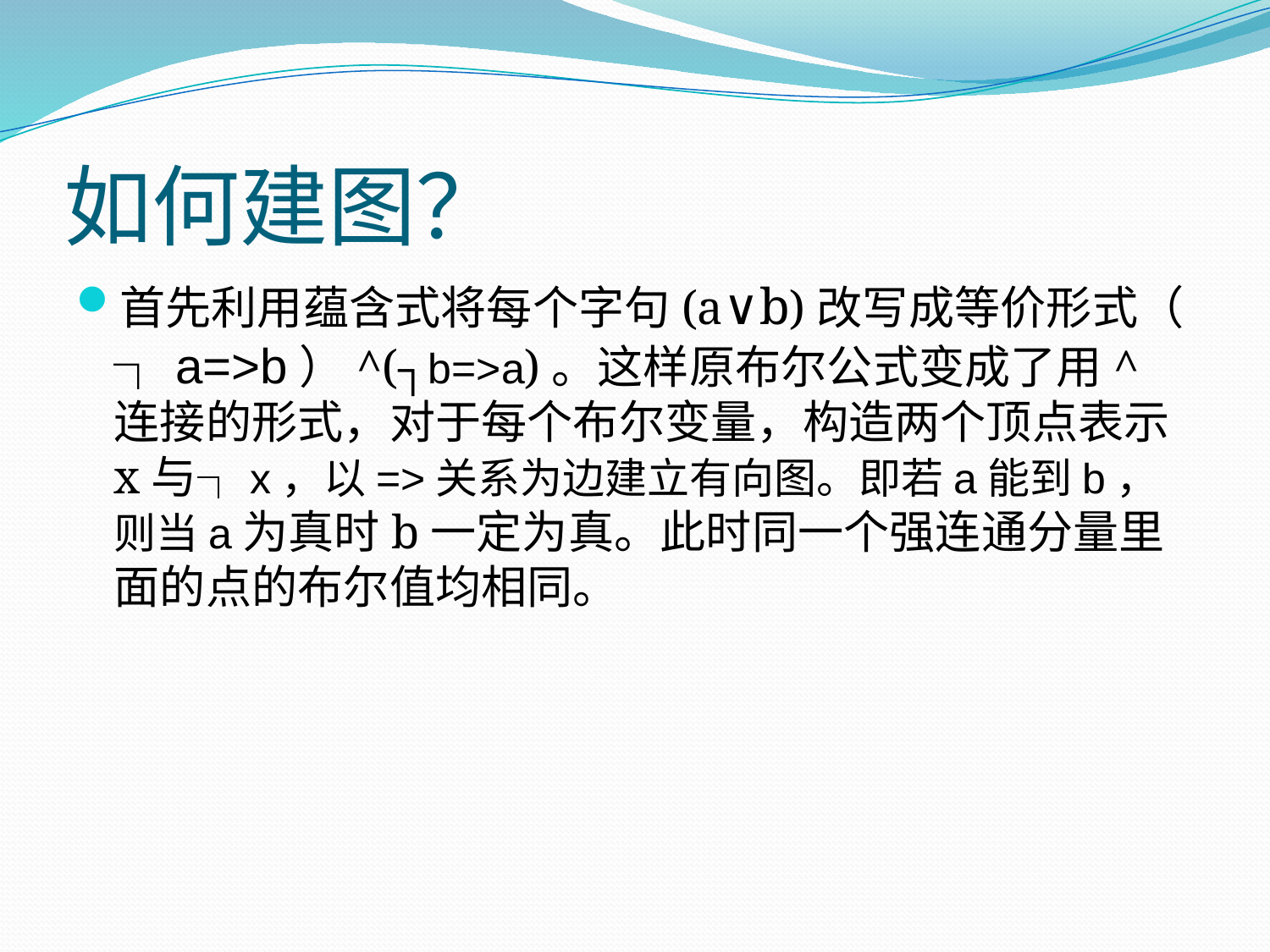

# 如何建图？
首先利用蕴含式将每个字句(a∨b)改写成等价形式（ ┐a=>b）^(┐b=>a)。这样原布尔公式变成了用^连接的形式，对于每个布尔变量，构造两个顶点表示x与┐x，以=>关系为边建立有向图。即若a能到b，则当a为真时b一定为真。此时同一个强连通分量里面的点的布尔值均相同。